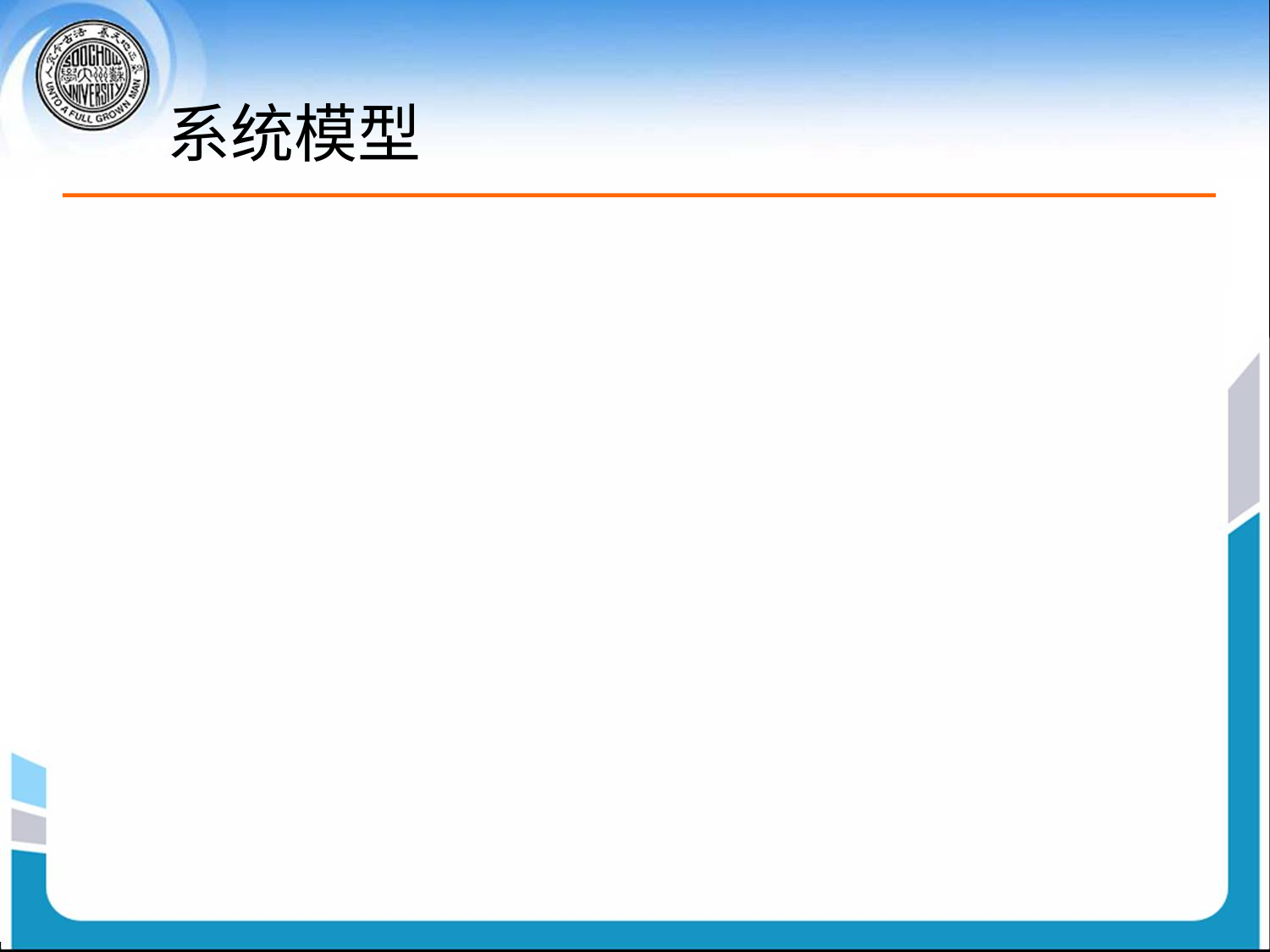

# 系统模型
资源类型 R1, R2, . . ., Rm
CPU周期，内存空间，I/O设备
每一种资源Ri 有Wi  种实例
每一个进程通过如下方法来使用资源
申请
使用
释放
资源动态申请-常用方法
在进程运行过程中申请资源
资源静态申请
在进程运行前一次申请所有资源